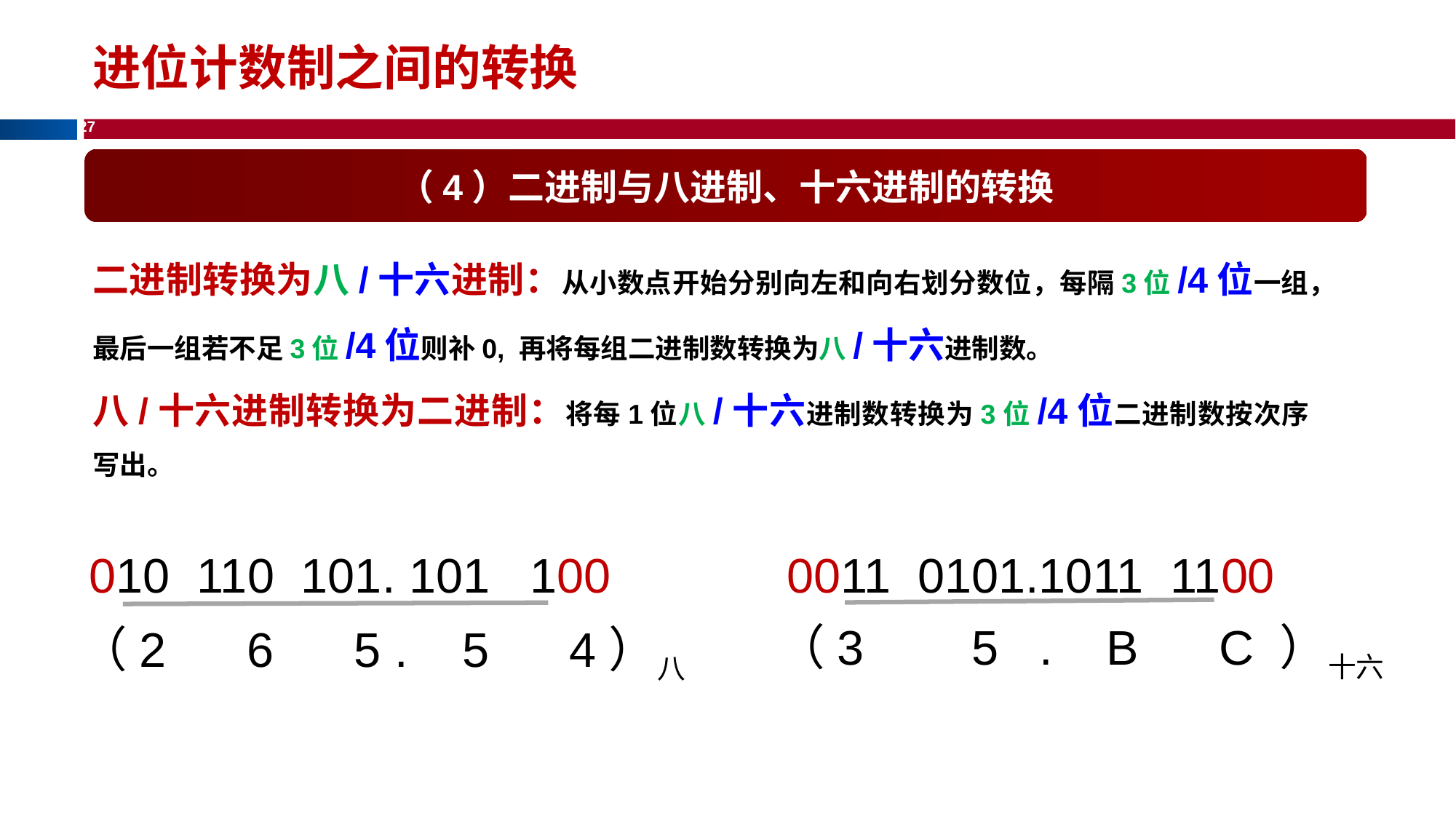

进位计数制之间的转换
（4）二进制与八进制、十六进制的转换
二进制转换为八/十六进制：从小数点开始分别向左和向右划分数位，每隔3位/4位一组，最后一组若不足3位/4位则补0, 再将每组二进制数转换为八/十六进制数。
八/十六进制转换为二进制：将每1位八/十六进制数转换为3位/4位二进制数按次序写出。

0011  0101.1011  1100
010  110  101. 101   100
（3        5   .    B      C ）十六
（2      6      5 .    5      4）八